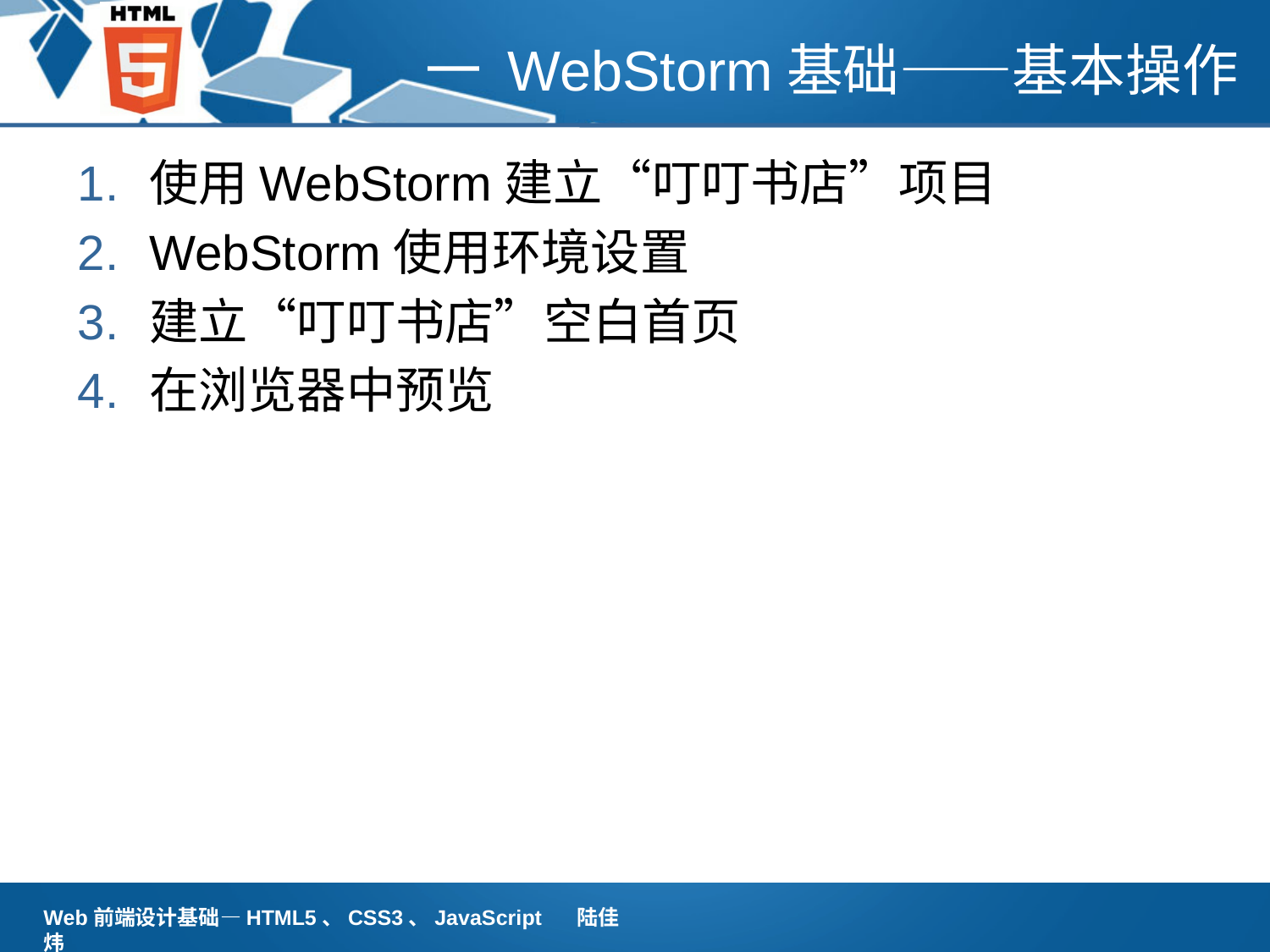

# 一 WebStorm基础——基本操作
使用WebStorm建立“叮叮书店”项目
WebStorm使用环境设置
建立“叮叮书店”空白首页
在浏览器中预览